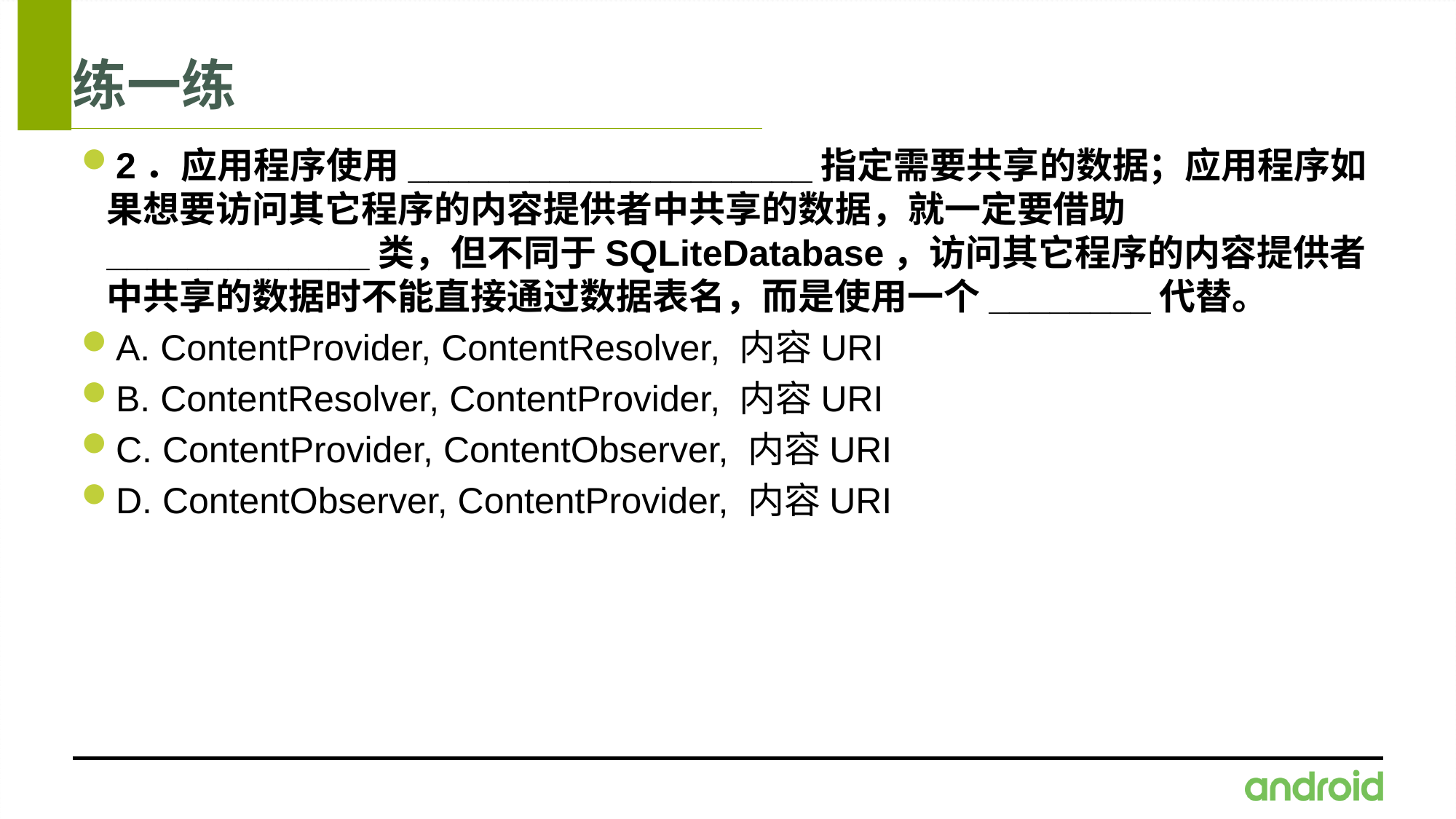

# 练一练
2．应用程序使用____________________指定需要共享的数据；应用程序如果想要访问其它程序的内容提供者中共享的数据，就一定要借助_____________类，但不同于SQLiteDatabase，访问其它程序的内容提供者中共享的数据时不能直接通过数据表名，而是使用一个________代替。
A. ContentProvider, ContentResolver, 内容URI
B. ContentResolver, ContentProvider, 内容URI
C. ContentProvider, ContentObserver, 内容URI
D. ContentObserver, ContentProvider, 内容URI